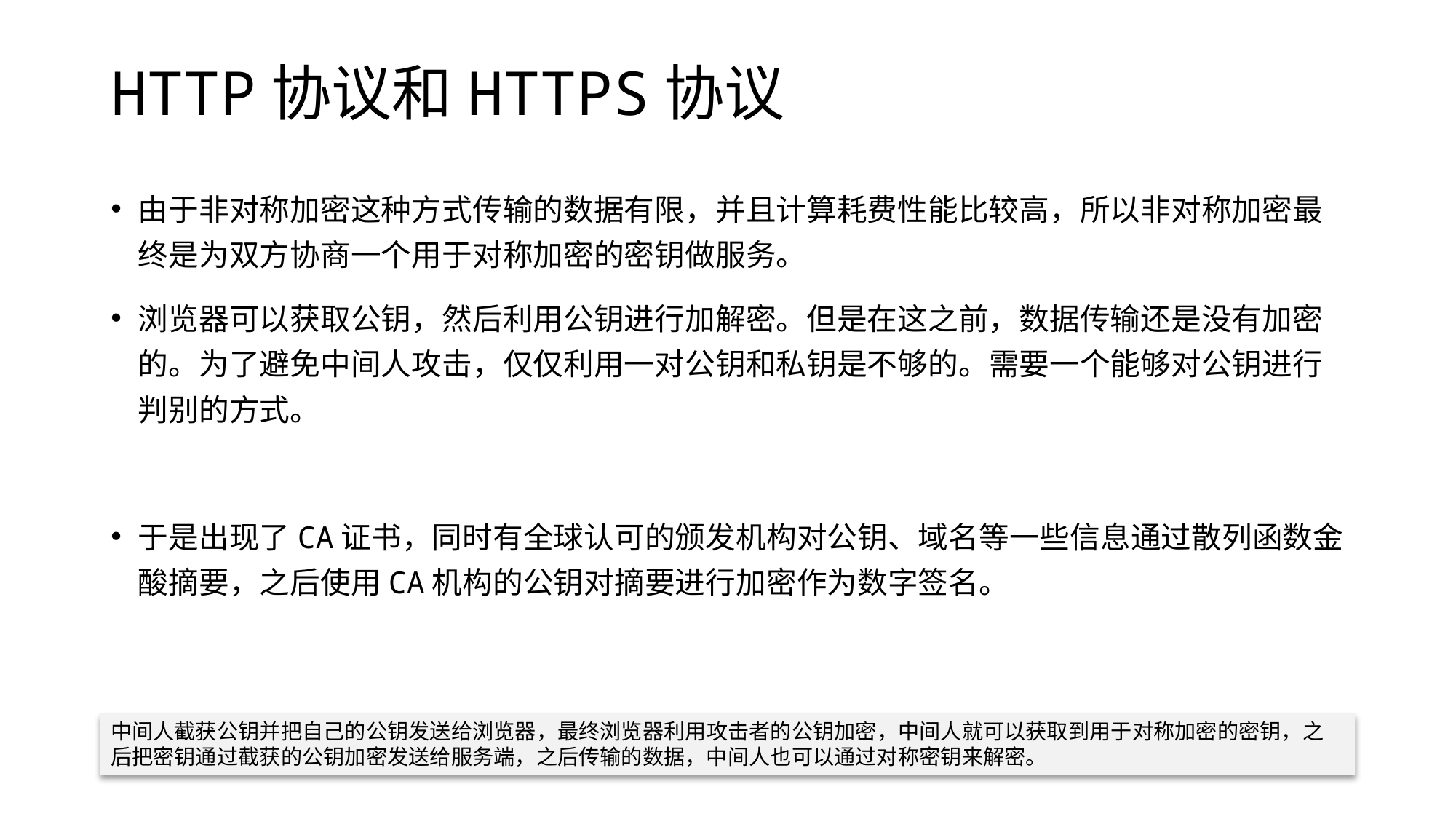

# HTTP协议和HTTPS协议
由于非对称加密这种方式传输的数据有限，并且计算耗费性能比较高，所以非对称加密最终是为双方协商一个用于对称加密的密钥做服务。
浏览器可以获取公钥，然后利用公钥进行加解密。但是在这之前，数据传输还是没有加密的。为了避免中间人攻击，仅仅利用一对公钥和私钥是不够的。需要一个能够对公钥进行判别的方式。

于是出现了CA证书，同时有全球认可的颁发机构对公钥、域名等一些信息通过散列函数金酸摘要，之后使用CA机构的公钥对摘要进行加密作为数字签名。
中间人截获公钥并把自己的公钥发送给浏览器，最终浏览器利用攻击者的公钥加密，中间人就可以获取到用于对称加密的密钥，之后把密钥通过截获的公钥加密发送给服务端，之后传输的数据，中间人也可以通过对称密钥来解密。